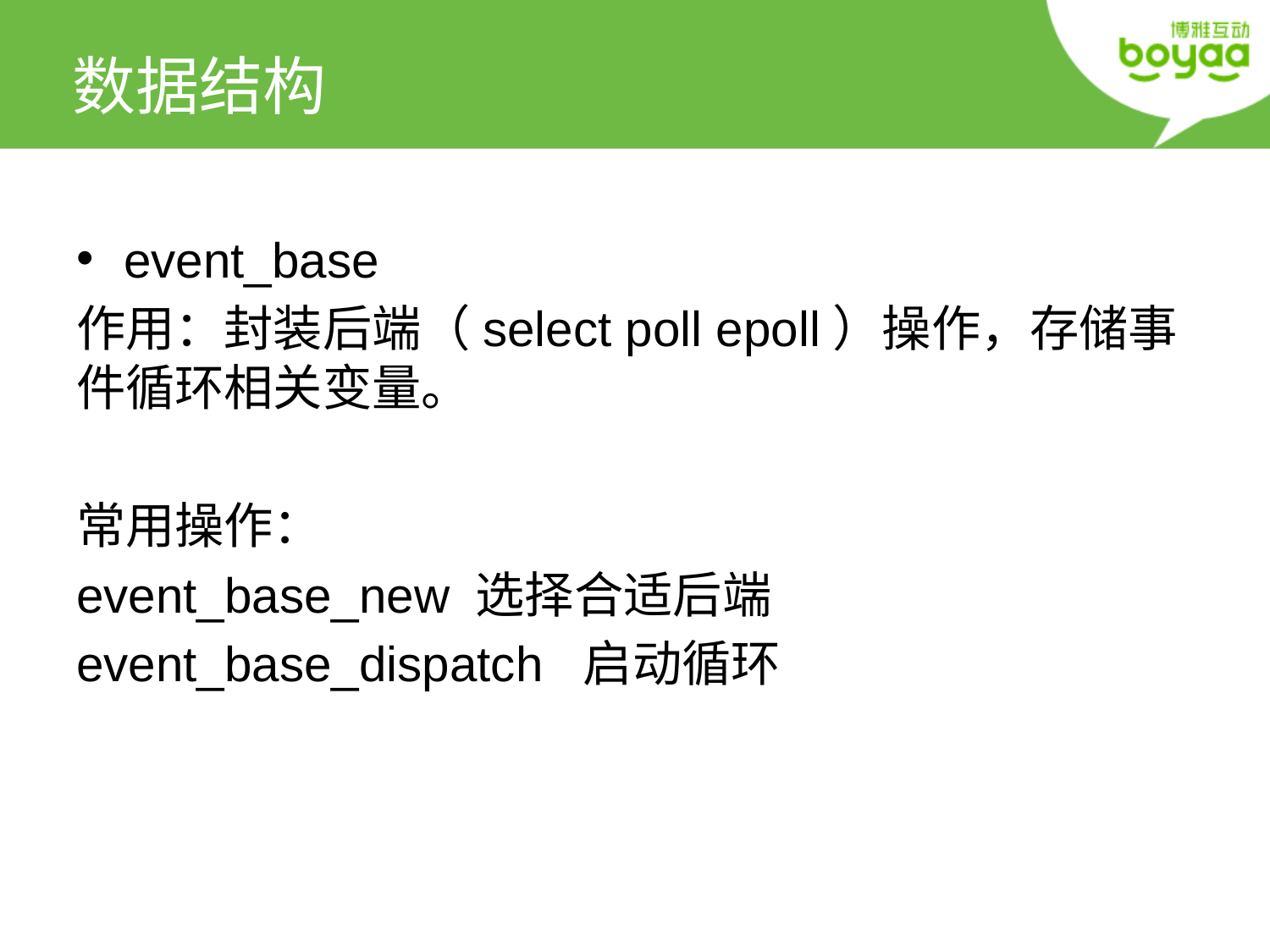

# 数据结构
event_base
作用：封装后端（select poll epoll）操作，存储事件循环相关变量。

常用操作：
event_base_new 选择合适后端
event_base_dispatch  启动循环